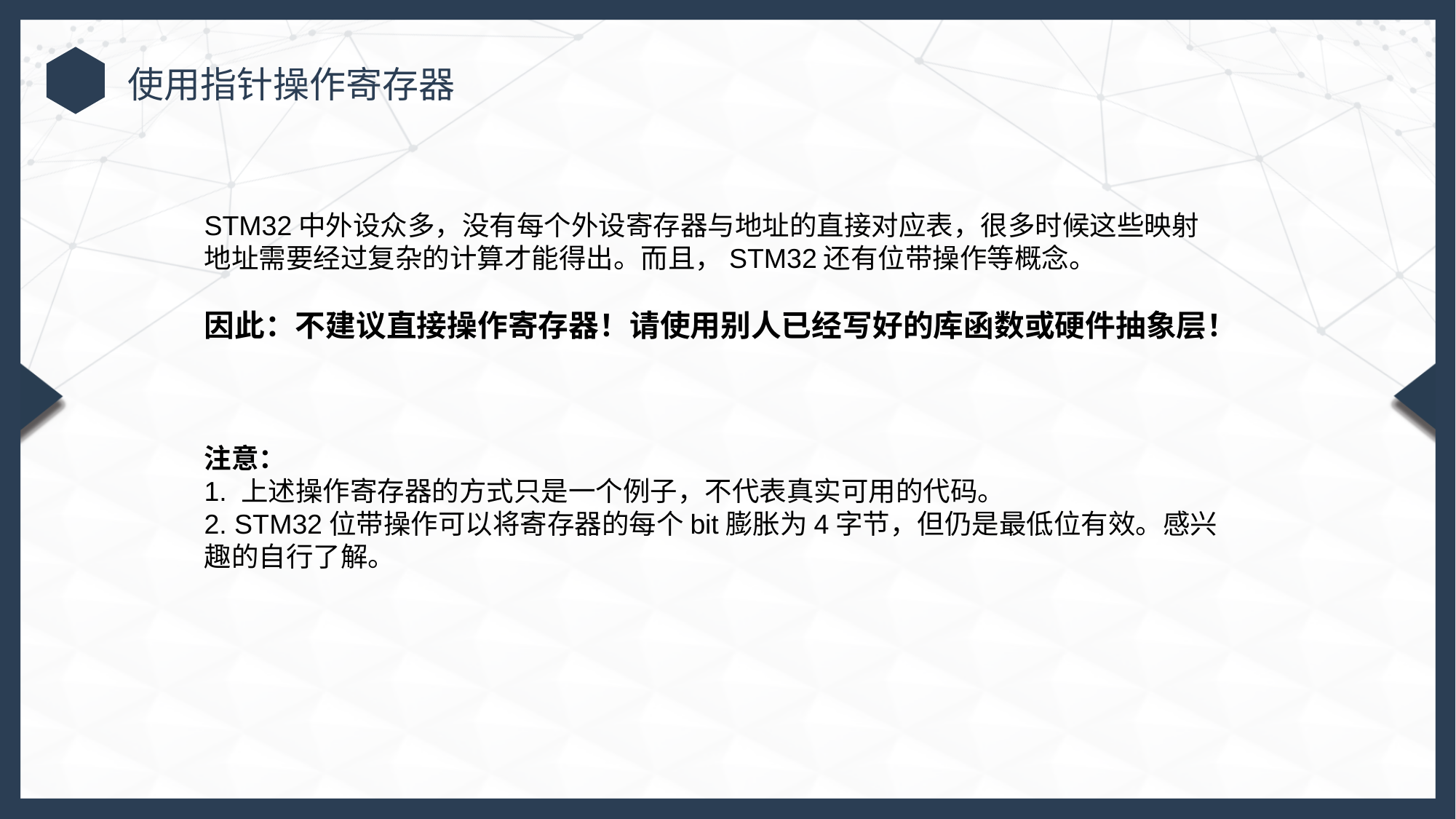

使用指针操作寄存器
STM32中外设众多，没有每个外设寄存器与地址的直接对应表，很多时候这些映射地址需要经过复杂的计算才能得出。而且，STM32还有位带操作等概念。

因此：不建议直接操作寄存器！请使用别人已经写好的库函数或硬件抽象层！

注意：
1. 上述操作寄存器的方式只是一个例子，不代表真实可用的代码。
2. STM32位带操作可以将寄存器的每个bit膨胀为4字节，但仍是最低位有效。感兴趣的自行了解。
行业PPT模板http://www.1ppt.com/hangye/